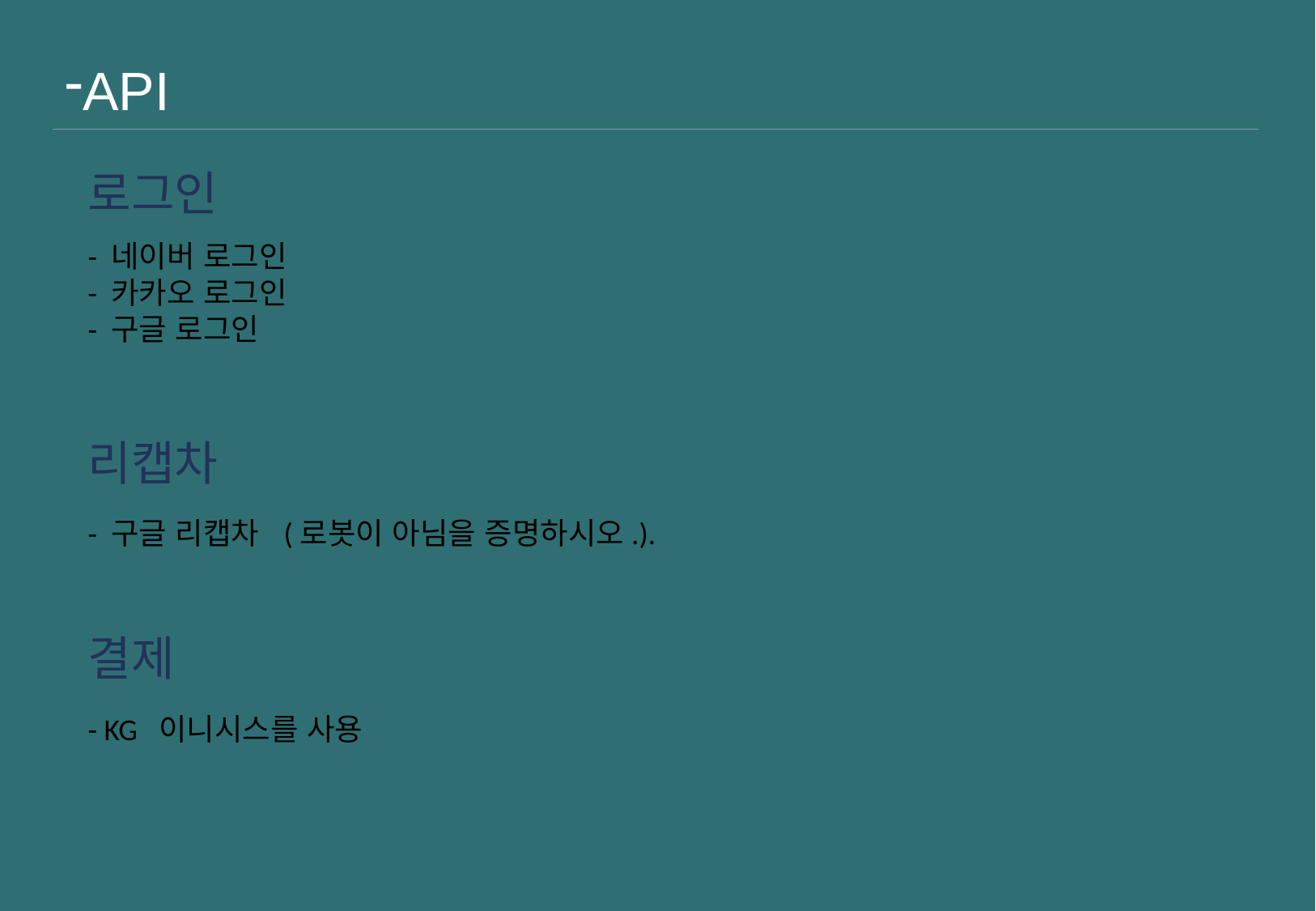

API
로그인

- 네이버 로그인
- 카카오 로그인
- 구글 로그인
리캡차
- 구글 리캡차  (로봇이 아님을 증명하시오.).
결제
- KG  이니시스를 사용